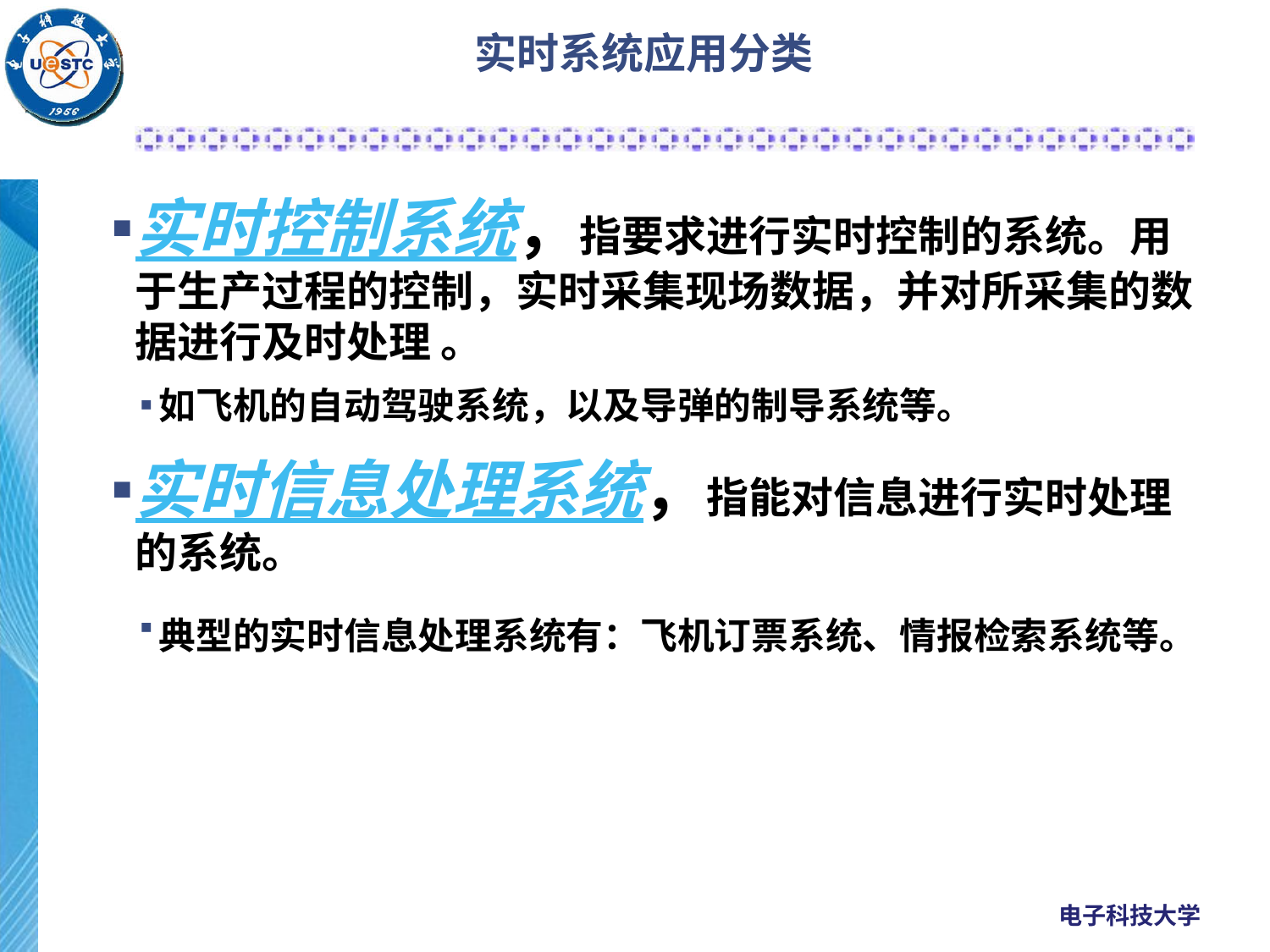

# 实时系统应用分类
实时控制系统，指要求进行实时控制的系统。用于生产过程的控制，实时采集现场数据，并对所采集的数据进行及时处理 。
如飞机的自动驾驶系统，以及导弹的制导系统等。
实时信息处理系统，指能对信息进行实时处理的系统。
典型的实时信息处理系统有：飞机订票系统、情报检索系统等。